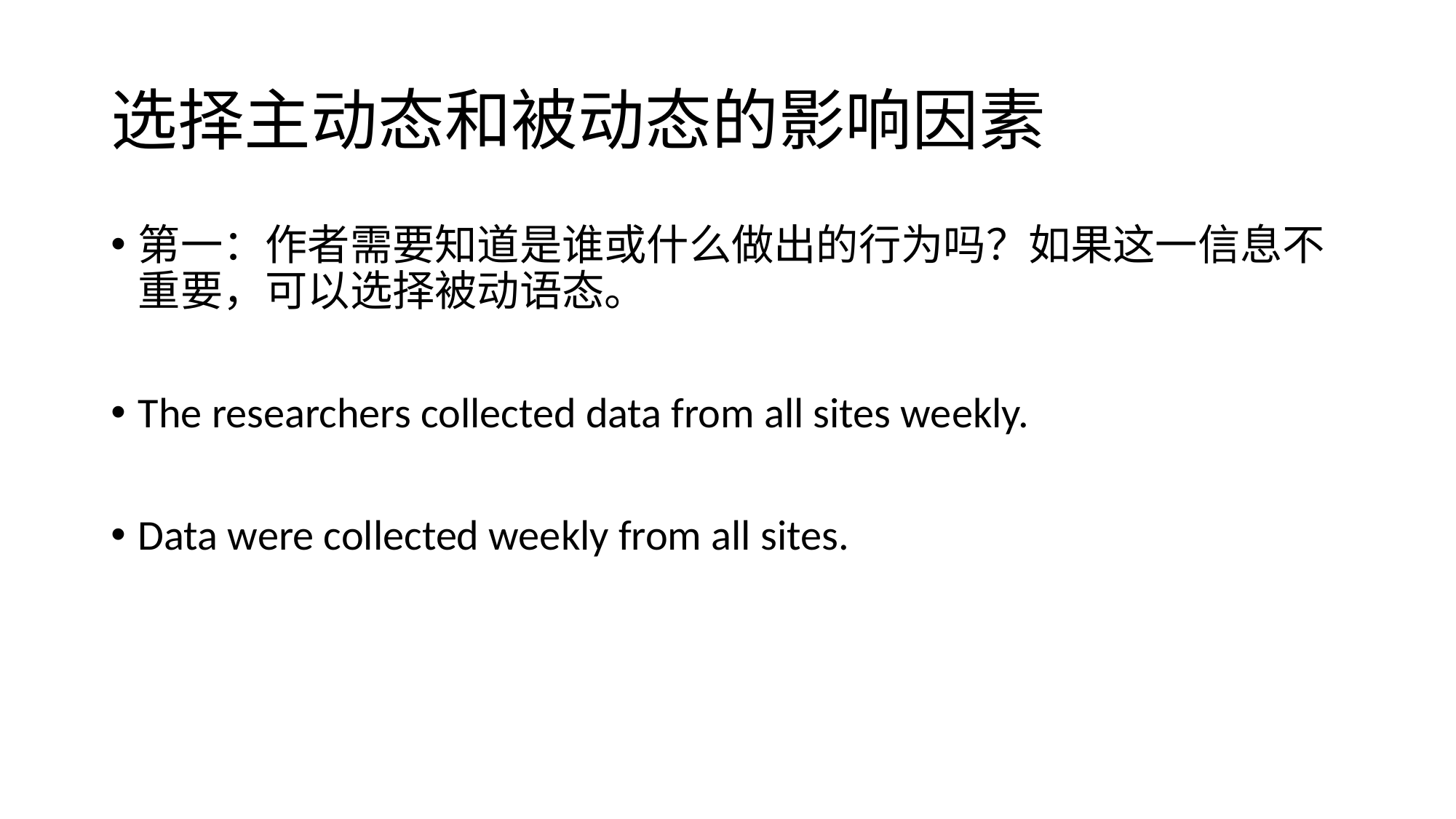

# 选择主动态和被动态的影响因素
第一：作者需要知道是谁或什么做出的行为吗？如果这一信息不重要，可以选择被动语态。

The researchers collected data from all sites weekly.

Data were collected weekly from all sites.